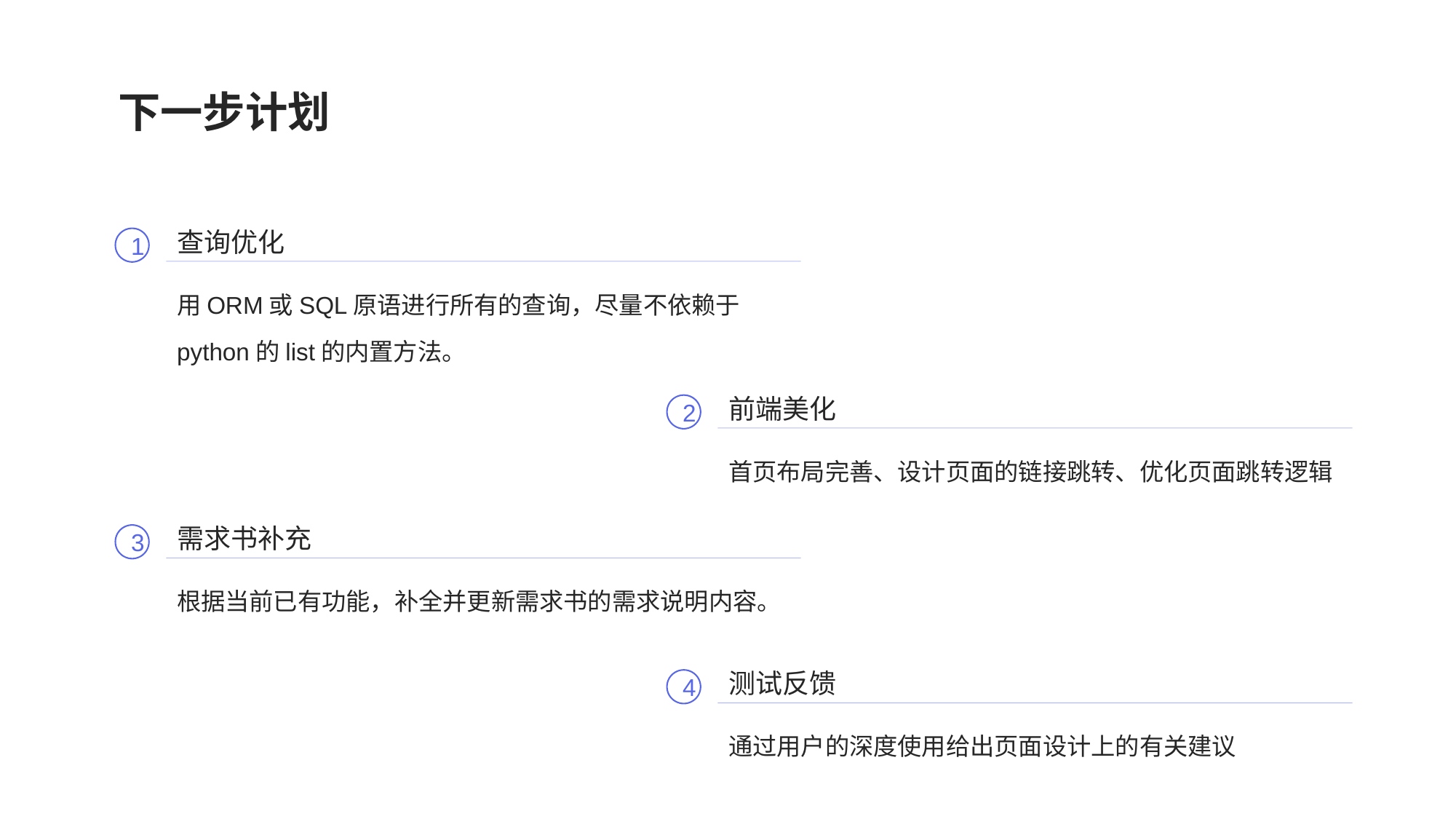

下一步计划
查询优化
1
用ORM或SQL原语进行所有的查询，尽量不依赖于python的list的内置方法。
前端美化
2
首页布局完善、设计页面的链接跳转、优化页面跳转逻辑
需求书补充
3
根据当前已有功能，补全并更新需求书的需求说明内容。
测试反馈
4
通过用户的深度使用给出页面设计上的有关建议